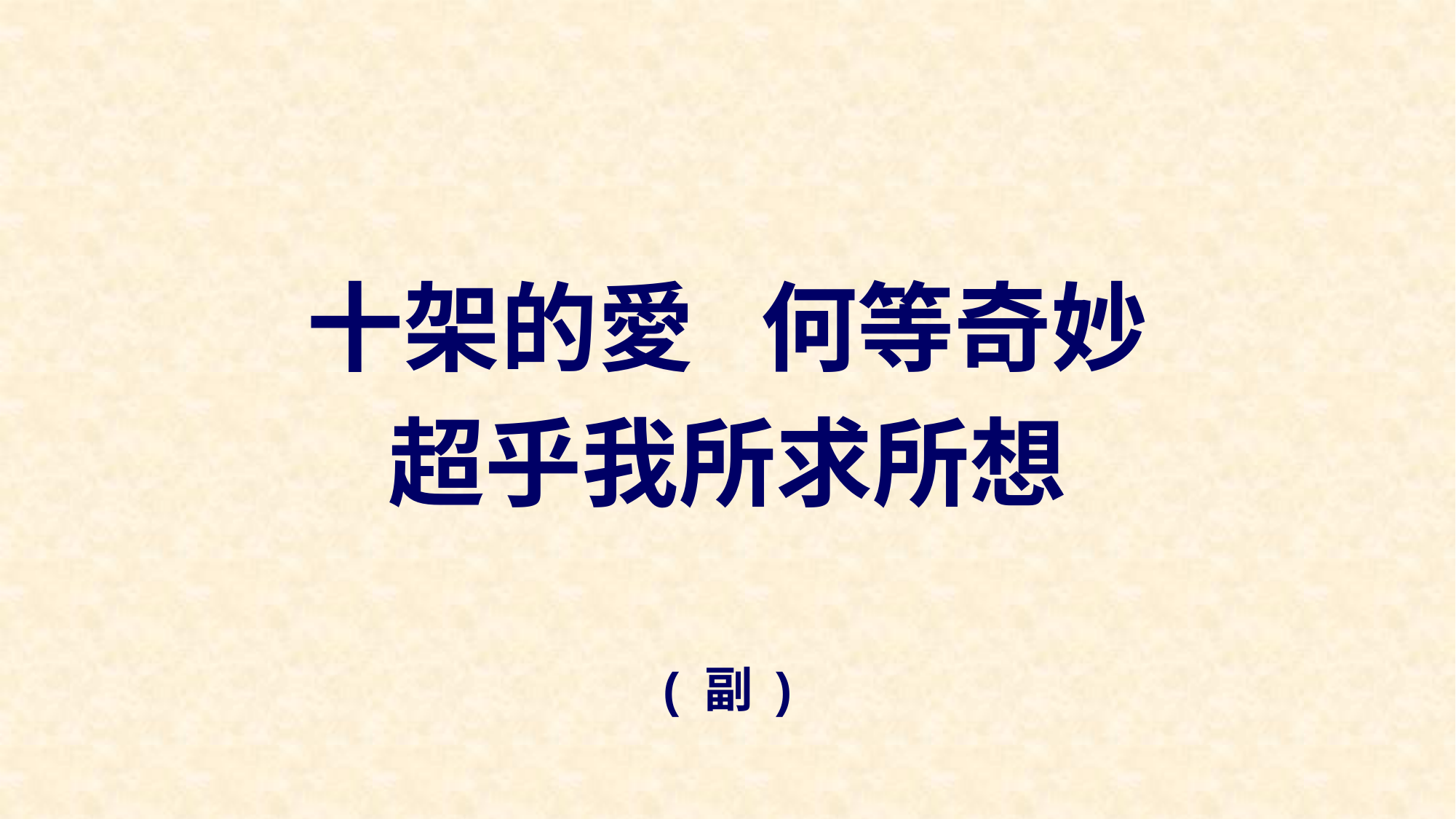

十架的愛   何等奇妙
超乎我所求所想
( 副 )